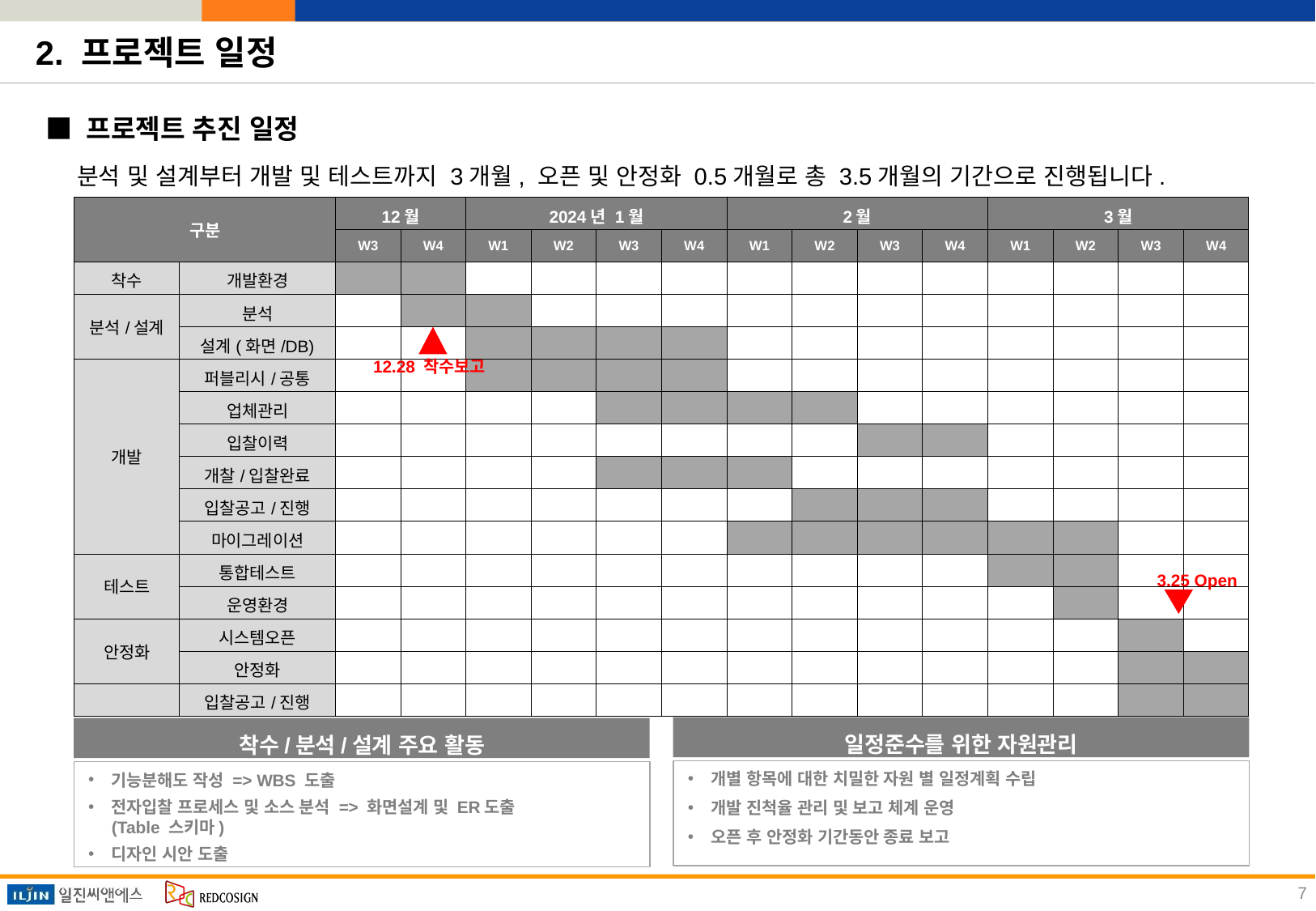

2. 프로젝트 일정
■ 프로젝트 추진 일정
분석 및 설계부터 개발 및 테스트까지 3개월, 오픈 및 안정화 0.5개월로 총 3.5개월의 기간으로 진행됩니다.
| 구분 |  | 12월 |  | 2024년 1월 |  |  |  | 2월 |  |  |  | 3월 |  |  |  |
| --- | --- | --- | --- | --- | --- | --- | --- | --- | --- | --- | --- | --- | --- | --- | --- |
|  |  | W3 | W4 | W1 | W2 | W3 | W4 | W1 | W2 | W3 | W4 | W1 | W2 | W3 | W4 |
| 착수 | 개발환경 |  |  |  |  |  |  |  |  |  |  |  |  |  |  |
| 분석/설계 | 분석 |  |  |  |  |  |  |  |  |  |  |  |  |  |  |
|  | 설계(화면/DB) |  |  |  |  |  |  |  |  |  |  |  |  |  |  |
| 개발 | 퍼블리시/공통 |  |  |  |  |  |  |  |  |  |  |  |  |  |  |
|  | 업체관리 |  |  |  |  |  |  |  |  |  |  |  |  |  |  |
|  | 입찰이력 |  |  |  |  |  |  |  |  |  |  |  |  |  |  |
|  | 개찰/입찰완료 |  |  |  |  |  |  |  |  |  |  |  |  |  |  |
|  | 입찰공고/진행 |  |  |  |  |  |  |  |  |  |  |  |  |  |  |
|  | 마이그레이션 |  |  |  |  |  |  |  |  |  |  |  |  |  |  |
| 테스트 | 통합테스트 |  |  |  |  |  |  |  |  |  |  |  |  |  |  |
|  | 운영환경 |  |  |  |  |  |  |  |  |  |  |  |  |  |  |
| 안정화 | 시스템오픈 |  |  |  |  |  |  |  |  |  |  |  |  |  |  |
|  | 안정화 |  |  |  |  |  |  |  |  |  |  |  |  |  |  |
|  | 입찰공고/진행 |  |  |  |  |  |  |  |  |  |  |  |  |  |  |

12.28 착수보고
3.25 Open

일정준수를 위한 자원관리
착수/분석/설계 주요 활동
개별 항목에 대한 치밀한 자원 별 일정계획 수립
개발 진척율 관리 및 보고 체계 운영
오픈 후 안정화 기간동안 종료 보고
기능분해도 작성 => WBS 도출
전자입찰 프로세스 및 소스 분석 => 화면설계 및 ER도출
(Table 스키마)
디자인 시안 도출